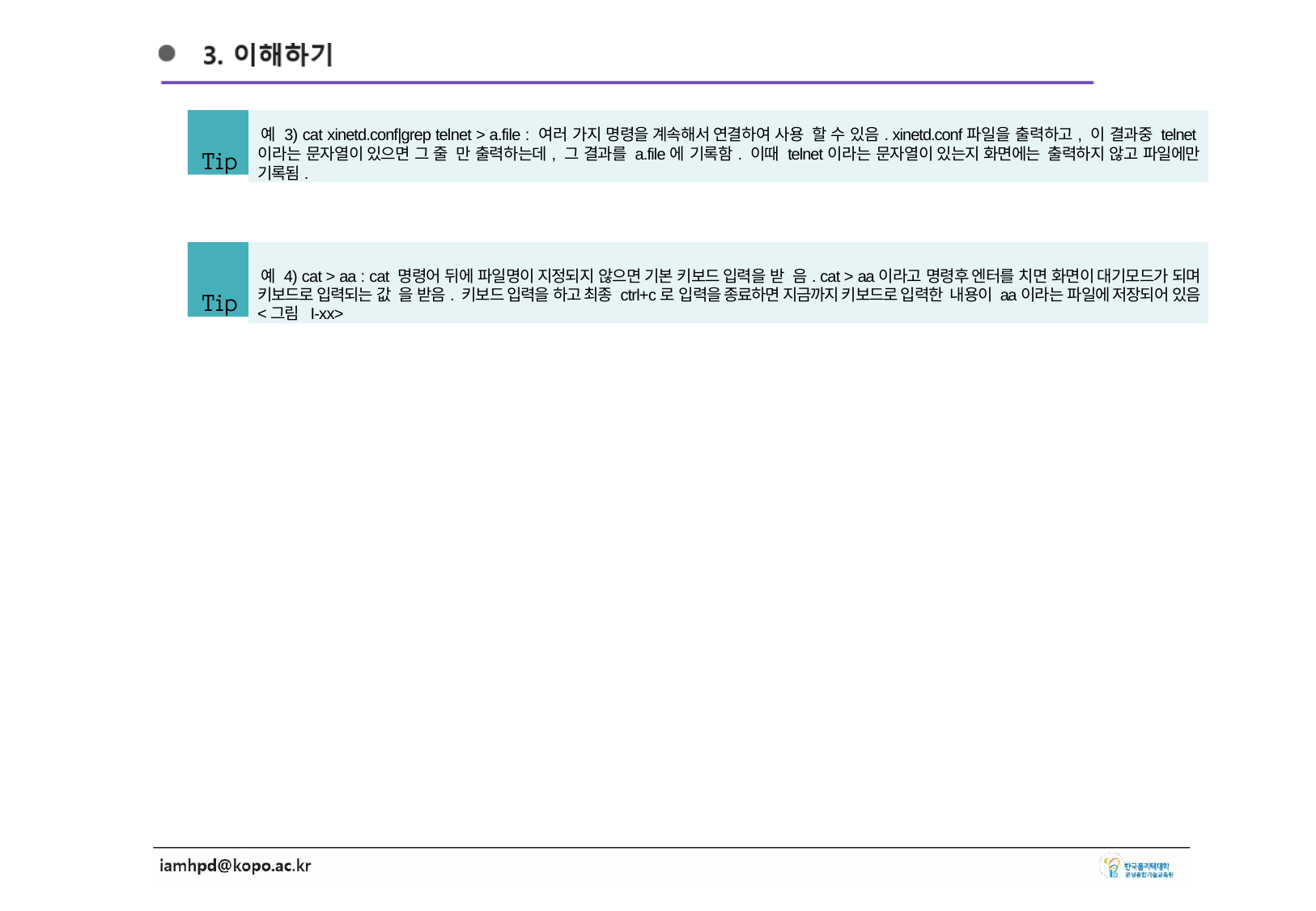

예 3) cat xinetd.conf|grep telnet > a.file : 여러 가지 명령을 계속해서 연결하여 사용  할 수 있음. xinetd.conf파일을 출력하고, 이 결과중 telnet이라는 문자열이 있으면 그 줄  만 출력하는데, 그 결과를 a.file에 기록함. 이때 telnet이라는 문자열이 있는지 화면에는  출력하지 않고 파일에만 기록됨.

Tip

Tip

예 4) cat > aa : cat 명령어 뒤에 파일명이 지정되지 않으면 기본 키보드 입력을 받  음. cat > aa이라고 명령후 엔터를 치면 화면이 대기모드가 되며 키보드로 입력되는 값  을 받음. 키보드 입력을 하고 최종 ctrl+c로 입력을 종료하면 지금까지 키보드로 입력한  내용이 aa이라는 파일에 저장되어 있음 <그림 I-xx>